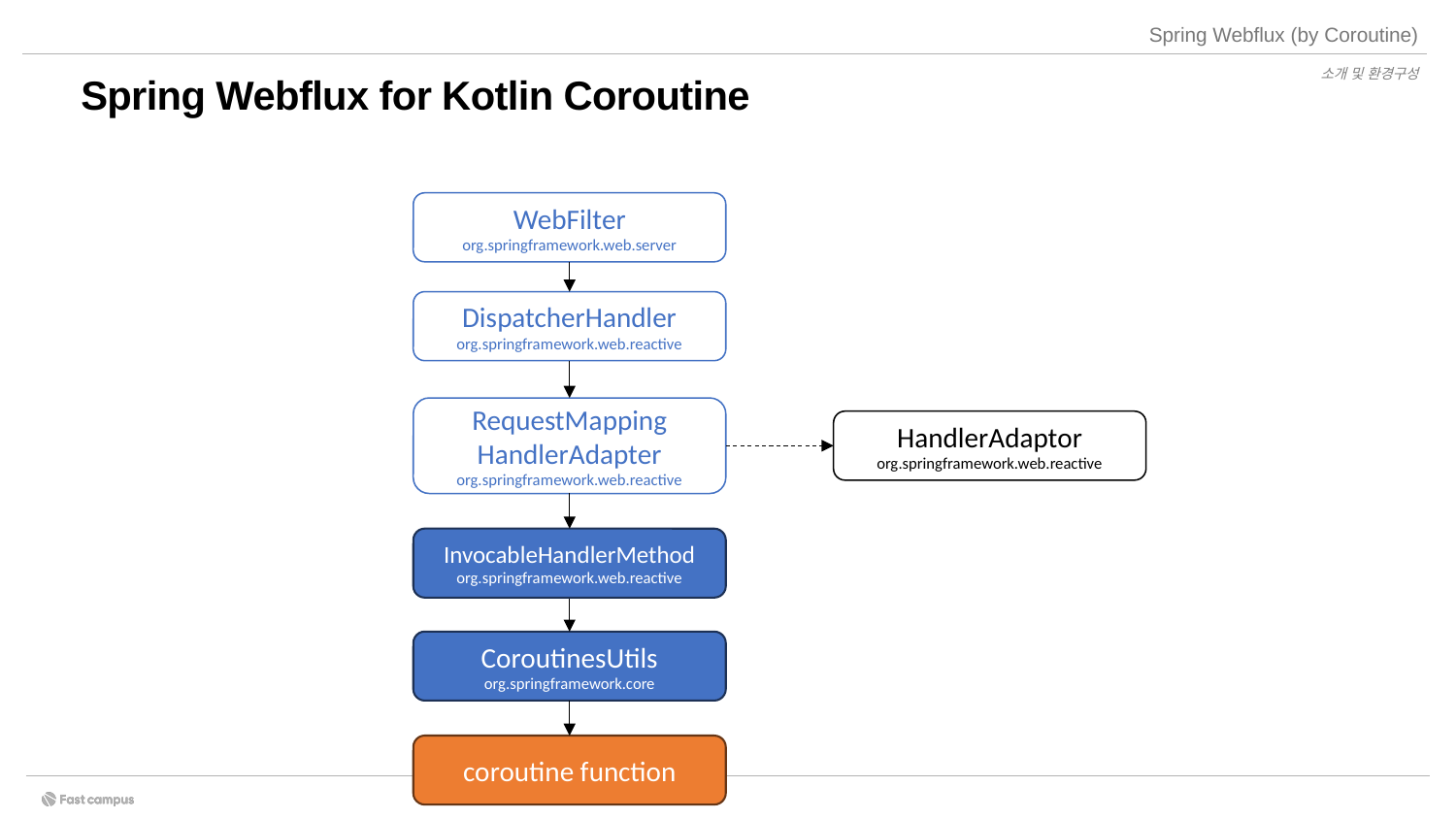

Spring Webflux (by Coroutine)
소개 및 환경구성
# Spring Webflux for Kotlin Coroutine
WebFilter
org.springframework.web.server
DispatcherHandler
org.springframework.web.reactive
RequestMapping
HandlerAdapter
org.springframework.web.reactive
HandlerAdaptor
org.springframework.web.reactive
InvocableHandlerMethod
org.springframework.web.reactive
CoroutinesUtils
org.springframework.core
coroutine function